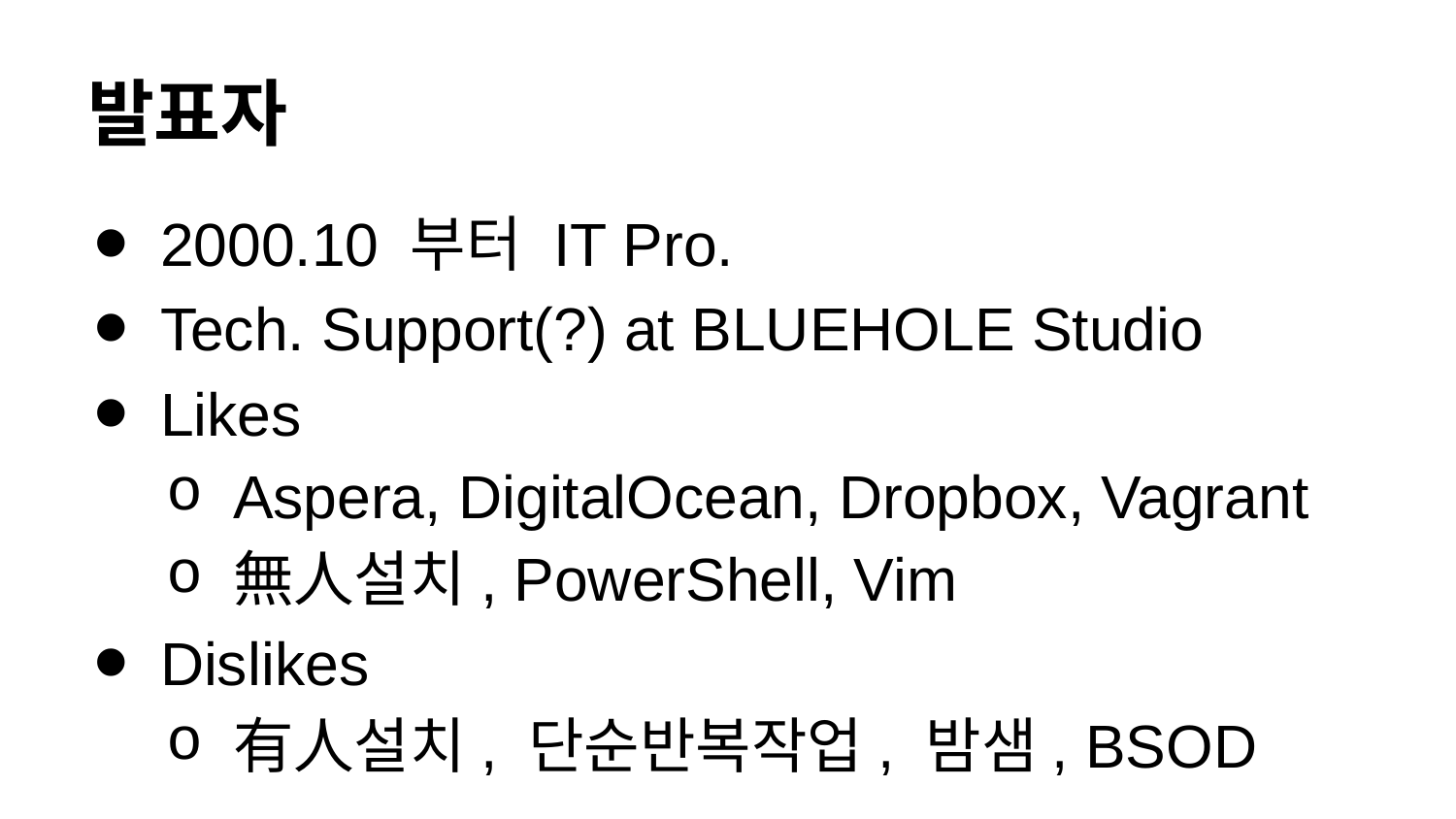

# 발표자
2000.10 부터 IT Pro.
Tech. Support(?) at BLUEHOLE Studio
Likes
Aspera, DigitalOcean, Dropbox, Vagrant
無人설치, PowerShell, Vim
Dislikes
有人설치, 단순반복작업, 밤샘, BSOD